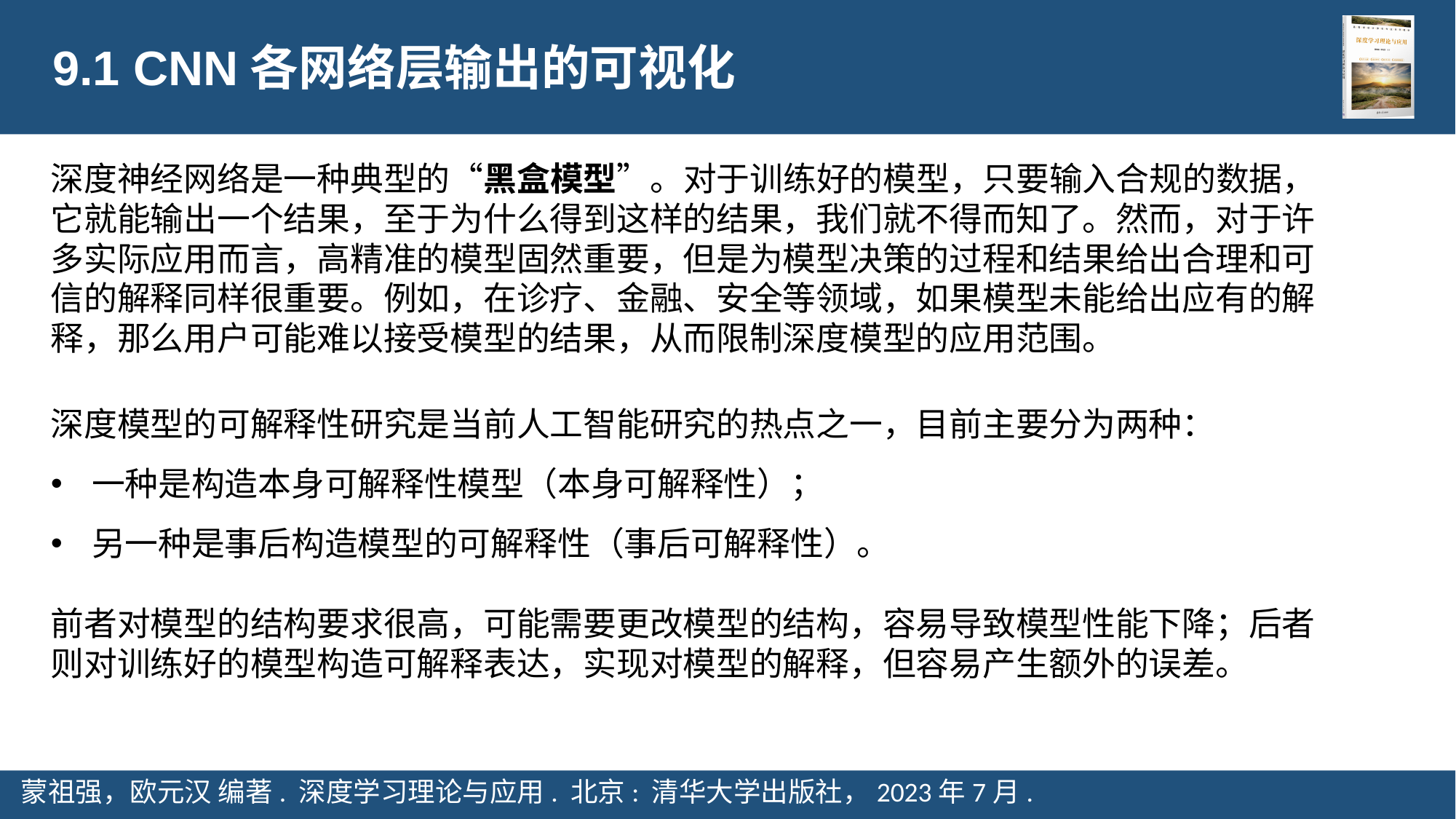

9.1 CNN各网络层输出的可视化
深度神经网络是一种典型的“黑盒模型”。对于训练好的模型，只要输入合规的数据，它就能输出一个结果，至于为什么得到这样的结果，我们就不得而知了。然而，对于许多实际应用而言，高精准的模型固然重要，但是为模型决策的过程和结果给出合理和可信的解释同样很重要。例如，在诊疗、金融、安全等领域，如果模型未能给出应有的解释，那么用户可能难以接受模型的结果，从而限制深度模型的应用范围。
深度模型的可解释性研究是当前人工智能研究的热点之一，目前主要分为两种：
一种是构造本身可解释性模型（本身可解释性）；
另一种是事后构造模型的可解释性（事后可解释性）。

前者对模型的结构要求很高，可能需要更改模型的结构，容易导致模型性能下降；后者则对训练好的模型构造可解释表达，实现对模型的解释，但容易产生额外的误差。